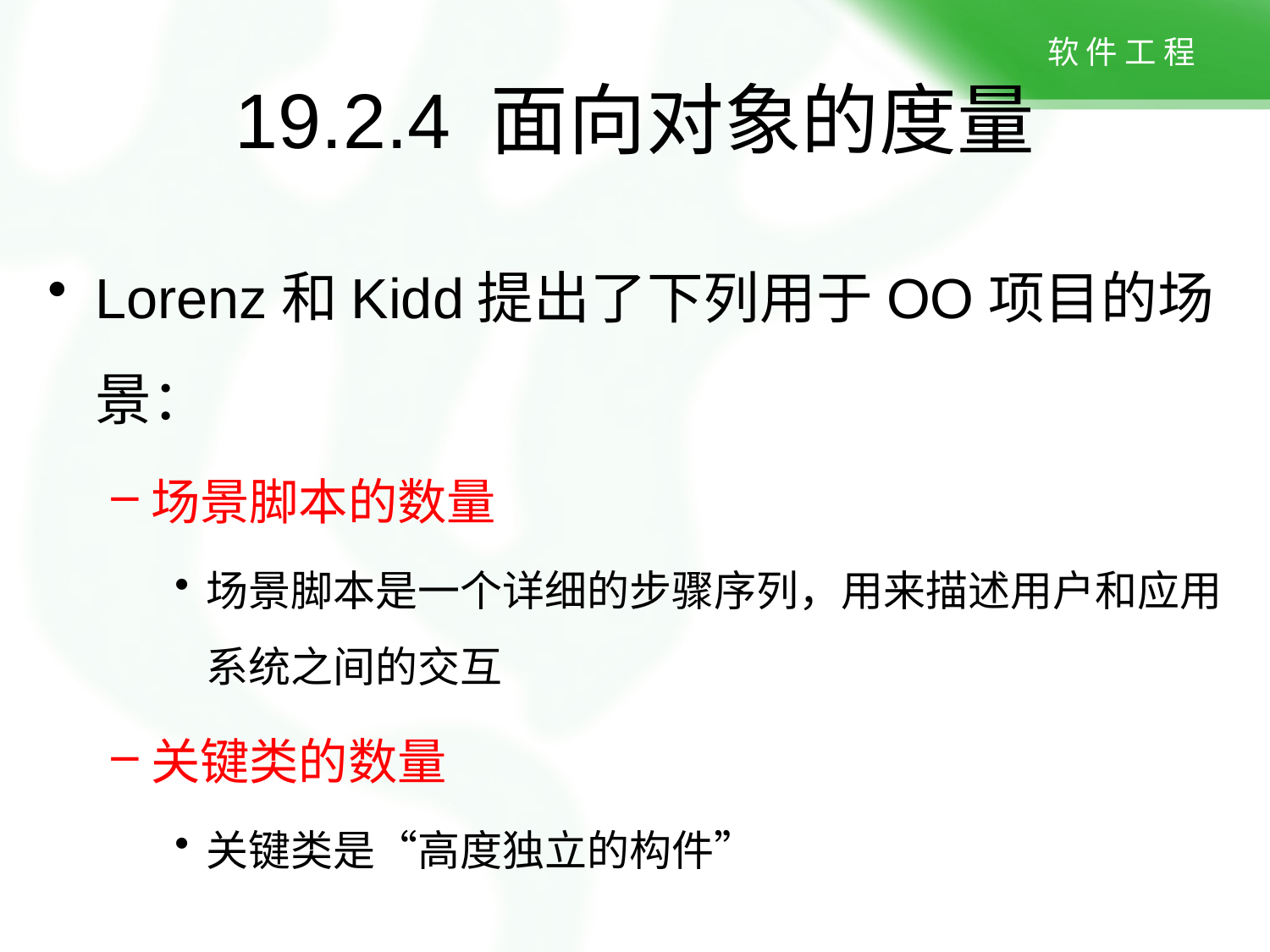

# 19.2.4 面向对象的度量
Lorenz和Kidd提出了下列用于OO项目的场景：
场景脚本的数量
场景脚本是一个详细的步骤序列，用来描述用户和应用系统之间的交互
关键类的数量
关键类是“高度独立的构件”